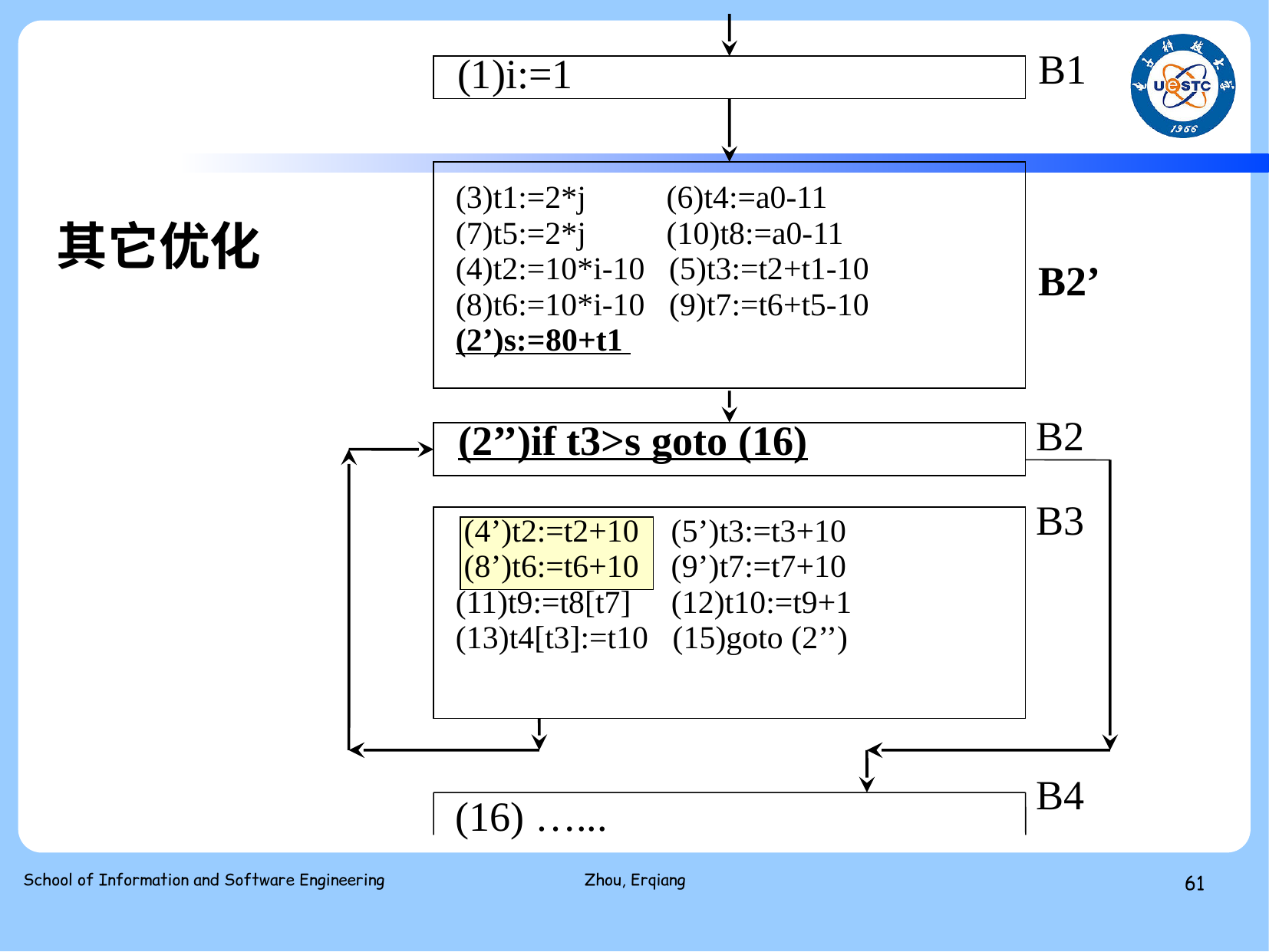

B1
(1)i:=1

(3)t1:=2*j          (6)t4:=a0-11
(7)t5:=2*j          (10)t8:=a0-11
(4)t2:=10*i-10   (5)t3:=t2+t1-10
(8)t6:=10*i-10   (9)t7:=t6+t5-10
(2’)s:=80+t1
其它优化

B2’

B2
(2’’)if t3>s goto (16)

B3

 (4’)t2:=t2+10    (5’)t3:=t3+10
 (8’)t6:=t6+10    (9’)t7:=t7+10
(11)t9:=t8[t7]     (12)t10:=t9+1
(13)t4[t3]:=t10   (15)goto (2’’)

B4
(16) …...

 School of Information and Software Engineering
Zhou, Erqiang
61